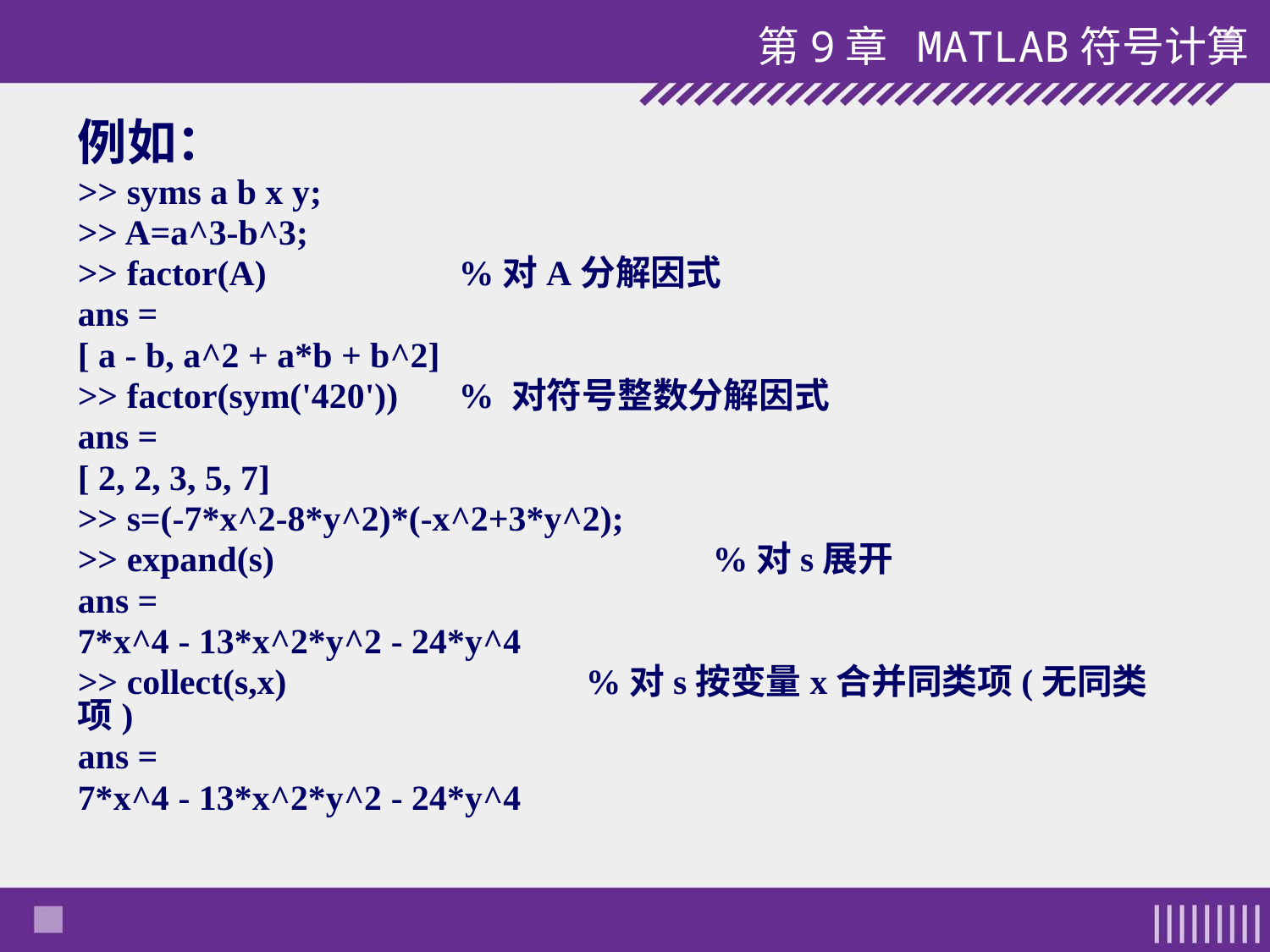

第9章  MATLAB符号计算
例如：
>> syms a b x y;
>> A=a^3-b^3;
>> factor(A)               	%对A分解因式
ans =
[ a - b, a^2 + a*b + b^2]
>> factor(sym('420'))      	% 对符号整数分解因式
ans =
[ 2, 2, 3, 5, 7]
>> s=(-7*x^2-8*y^2)*(-x^2+3*y^2);
>> expand(s)       			%对s展开
ans =
7*x^4 - 13*x^2*y^2 - 24*y^4
>> collect(s,x)      		%对s按变量x合并同类项(无同类项)
ans =
7*x^4 - 13*x^2*y^2 - 24*y^4